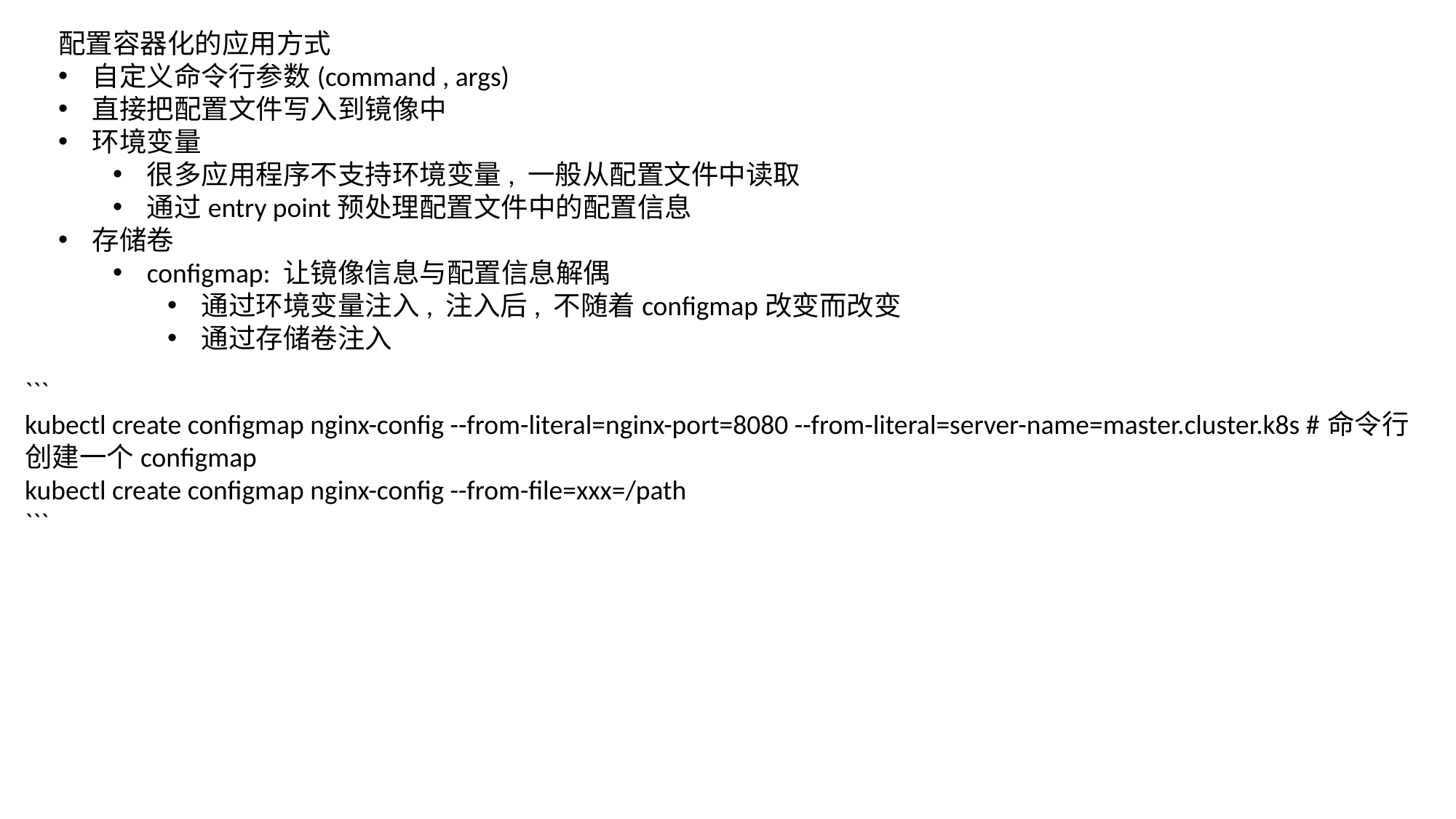

配置容器化的应用方式
自定义命令行参数(command , args)
直接把配置文件写入到镜像中
环境变量
很多应用程序不支持环境变量, 一般从配置文件中读取
通过entry point预处理配置文件中的配置信息
存储卷
configmap: 让镜像信息与配置信息解偶
通过环境变量注入, 注入后, 不随着configmap改变而改变
通过存储卷注入

```
kubectl create configmap nginx-config --from-literal=nginx-port=8080 --from-literal=server-name=master.cluster.k8s #命令行创建一个configmap
kubectl create configmap nginx-config --from-file=xxx=/path
```